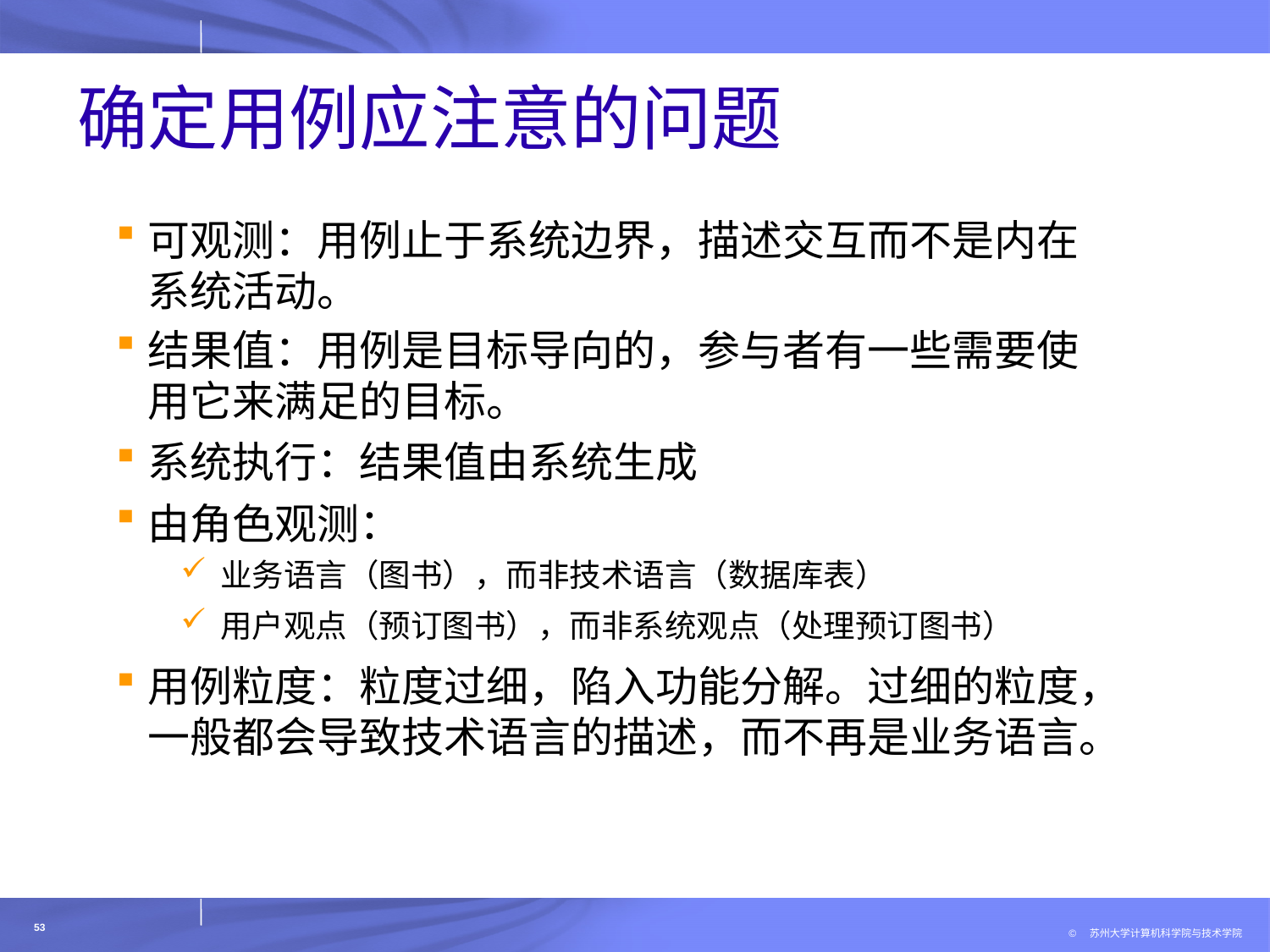

# 确定用例应注意的问题
可观测：用例止于系统边界，描述交互而不是内在系统活动。
结果值：用例是目标导向的，参与者有一些需要使用它来满足的目标。
系统执行：结果值由系统生成
由角色观测：
业务语言（图书），而非技术语言（数据库表）
用户观点（预订图书），而非系统观点（处理预订图书）
用例粒度：粒度过细，陷入功能分解。过细的粒度，一般都会导致技术语言的描述，而不再是业务语言。

53